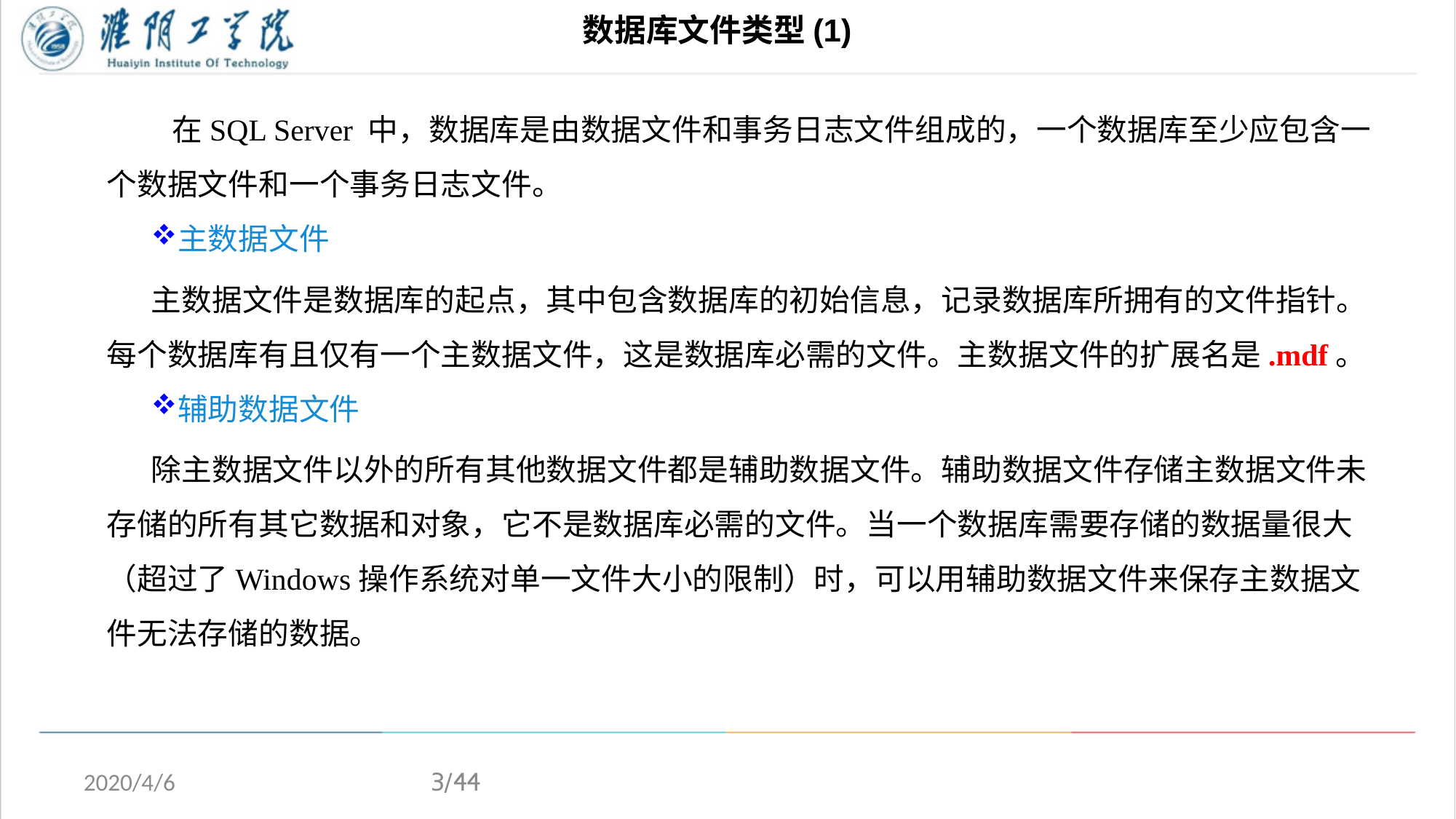

# 数据库文件类型(1)
  在SQL Server 中，数据库是由数据文件和事务日志文件组成的，一个数据库至少应包含一个数据文件和一个事务日志文件。
主数据文件
主数据文件是数据库的起点，其中包含数据库的初始信息，记录数据库所拥有的文件指针。每个数据库有且仅有一个主数据文件，这是数据库必需的文件。主数据文件的扩展名是.mdf。
辅助数据文件
除主数据文件以外的所有其他数据文件都是辅助数据文件。辅助数据文件存储主数据文件未存储的所有其它数据和对象，它不是数据库必需的文件。当一个数据库需要存储的数据量很大（超过了Windows操作系统对单一文件大小的限制）时，可以用辅助数据文件来保存主数据文件无法存储的数据。
3/44
2020/4/6